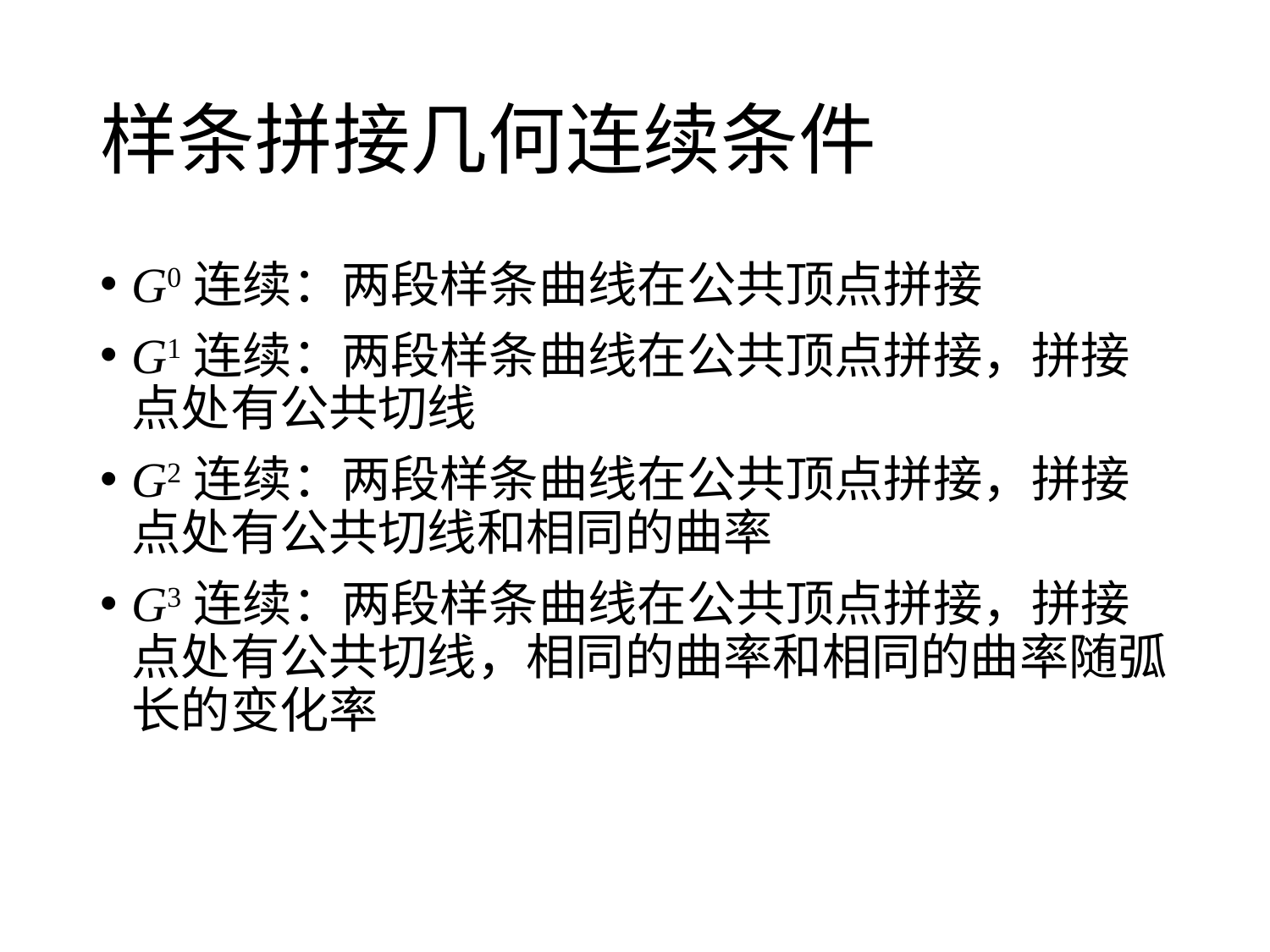

# 样条拼接几何连续条件
G0连续：两段样条曲线在公共顶点拼接
G1连续：两段样条曲线在公共顶点拼接，拼接点处有公共切线
G2连续：两段样条曲线在公共顶点拼接，拼接点处有公共切线和相同的曲率
G3连续：两段样条曲线在公共顶点拼接，拼接点处有公共切线，相同的曲率和相同的曲率随弧长的变化率